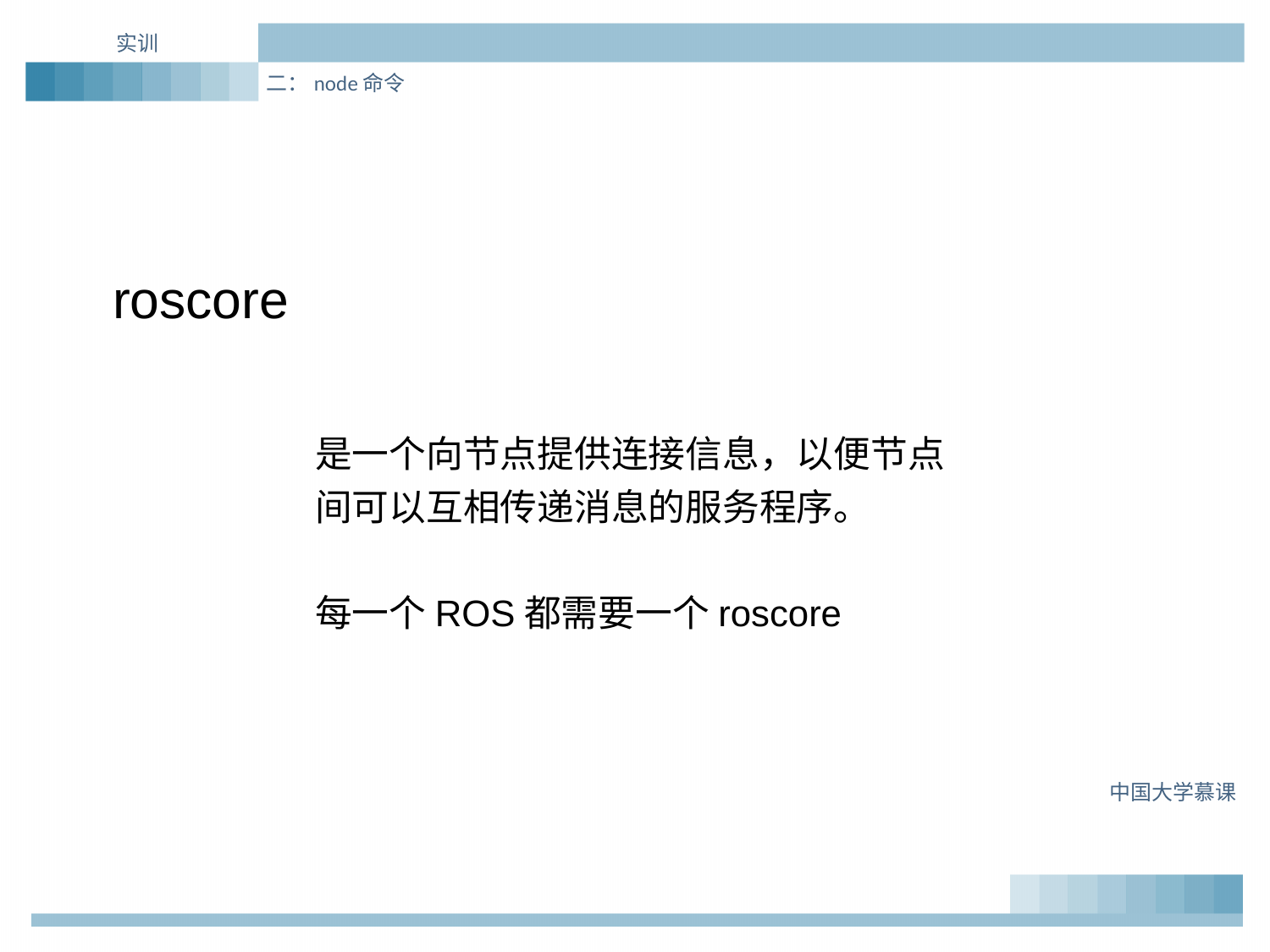

实训
二：node命令

roscore
是一个向节点提供连接信息，以便节点间可以互相传递消息的服务程序。

每一个ROS都需要一个roscore
中国大学慕课